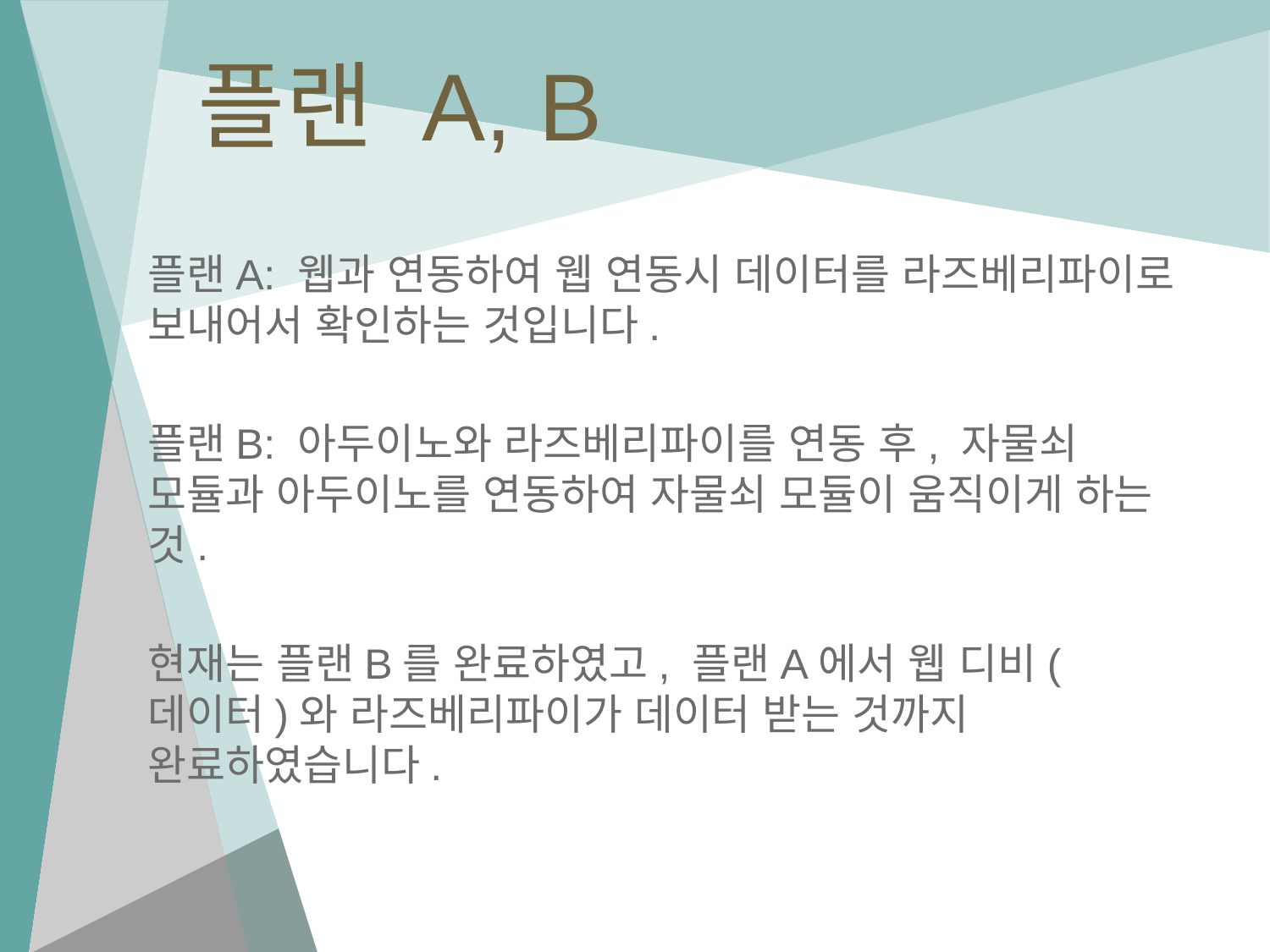

# 플랜 A, B
플랜A: 웹과 연동하여 웹 연동시 데이터를 라즈베리파이로 보내어서 확인하는 것입니다.

플랜B: 아두이노와 라즈베리파이를 연동 후, 자물쇠 모듈과 아두이노를 연동하여 자물쇠 모듈이 움직이게 하는 것.

현재는 플랜B를 완료하였고, 플랜A에서 웹 디비(데이터)와 라즈베리파이가 데이터 받는 것까지 완료하였습니다.